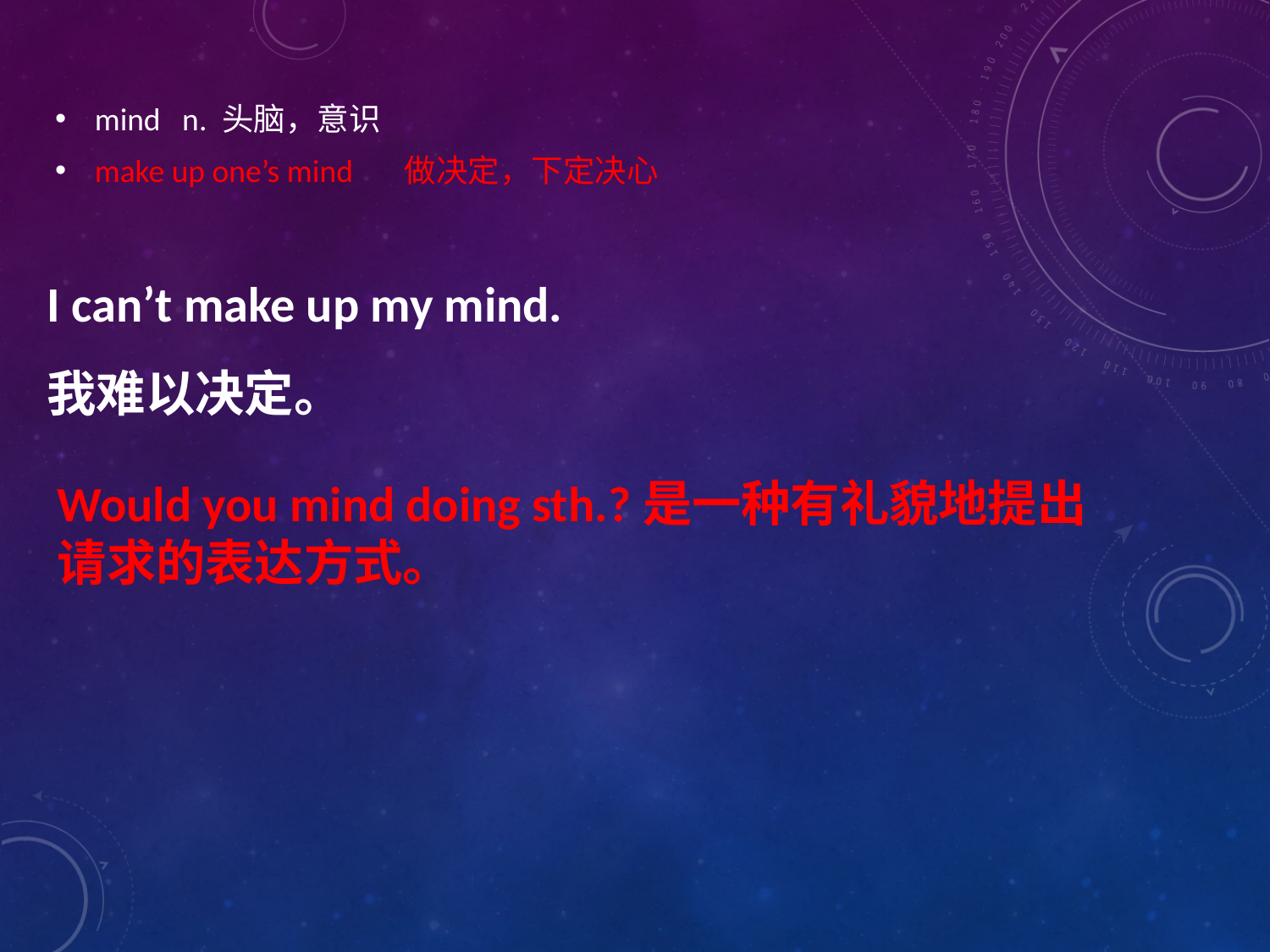

mind   n. 头脑，意识
make up one’s mind      做决定，下定决心
I can’t make up my mind.

我难以决定。
Would you mind doing sth.?是一种有礼貌地提出请求的表达方式。